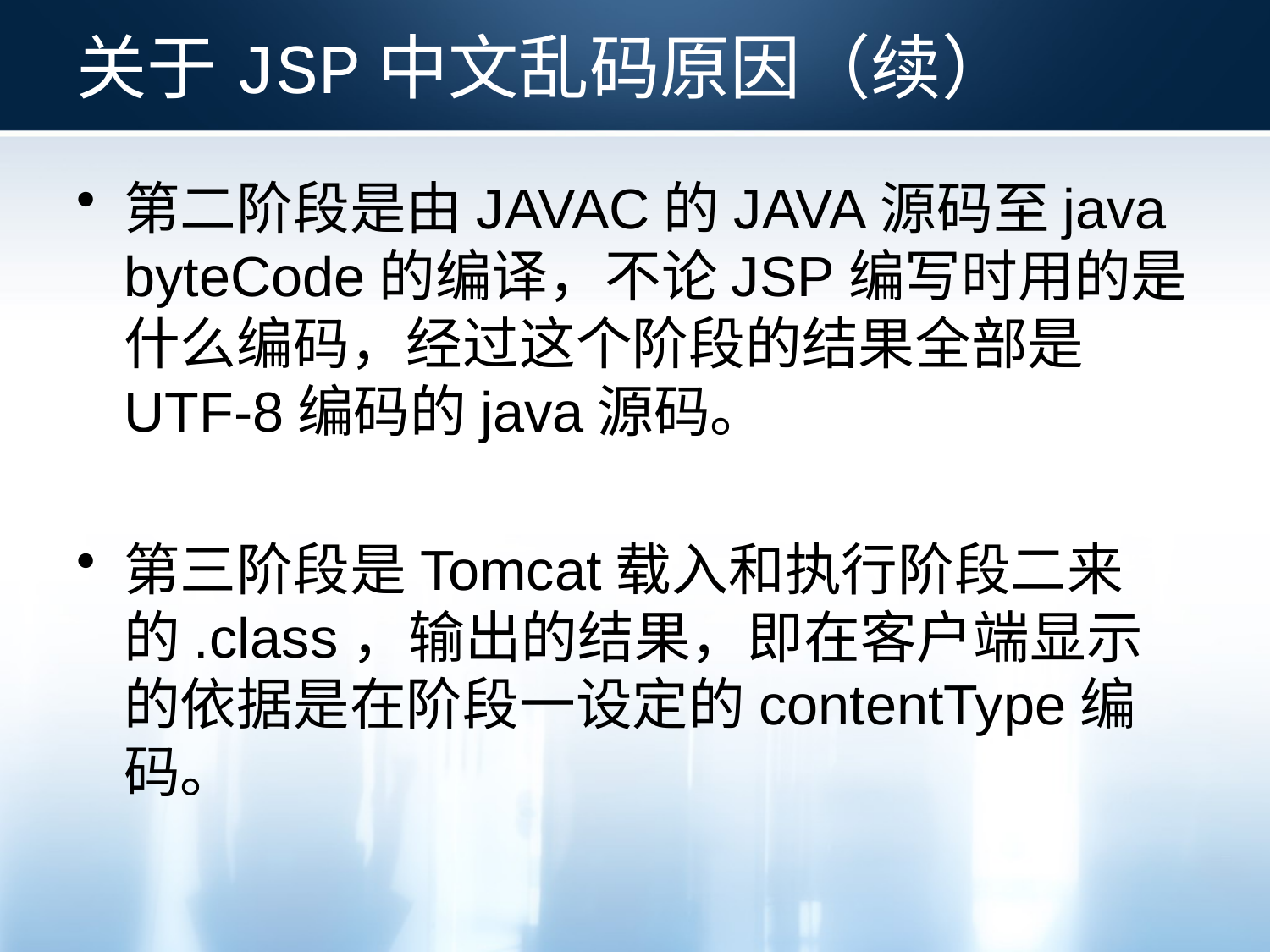

# 关于JSP中文乱码原因（续）
第二阶段是由JAVAC的JAVA源码至java byteCode的编译，不论JSP编写时用的是什么编码，经过这个阶段的结果全部是UTF-8编码的java源码。

第三阶段是Tomcat载入和执行阶段二来的.class，输出的结果，即在客户端显示的依据是在阶段一设定的contentType编码。